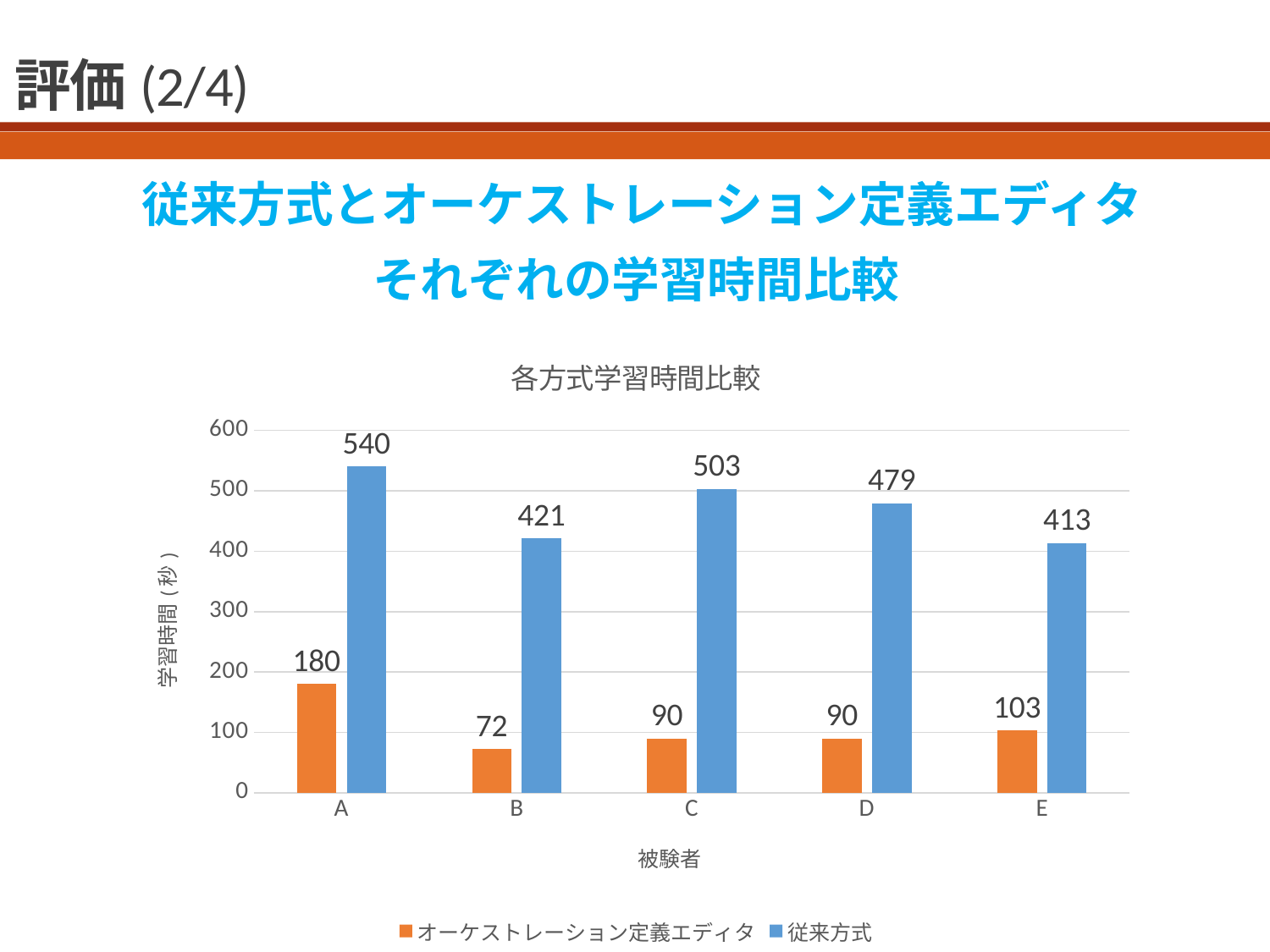

# 評価(2/4)
従来方式とオーケストレーション定義エディタ
それぞれの学習時間比較

### Chart: 各方式学習時間比較

| Category | オーケストレーション定義エディタ | 従来方式 |
|---|---|---|
| A | 180.0 | 540.0 |
| B | 72.0 | 421.0 |
| C | 90.0 | 503.0 |
| D | 90.0 | 479.0 |
| E | 103.0 | 413.0 |